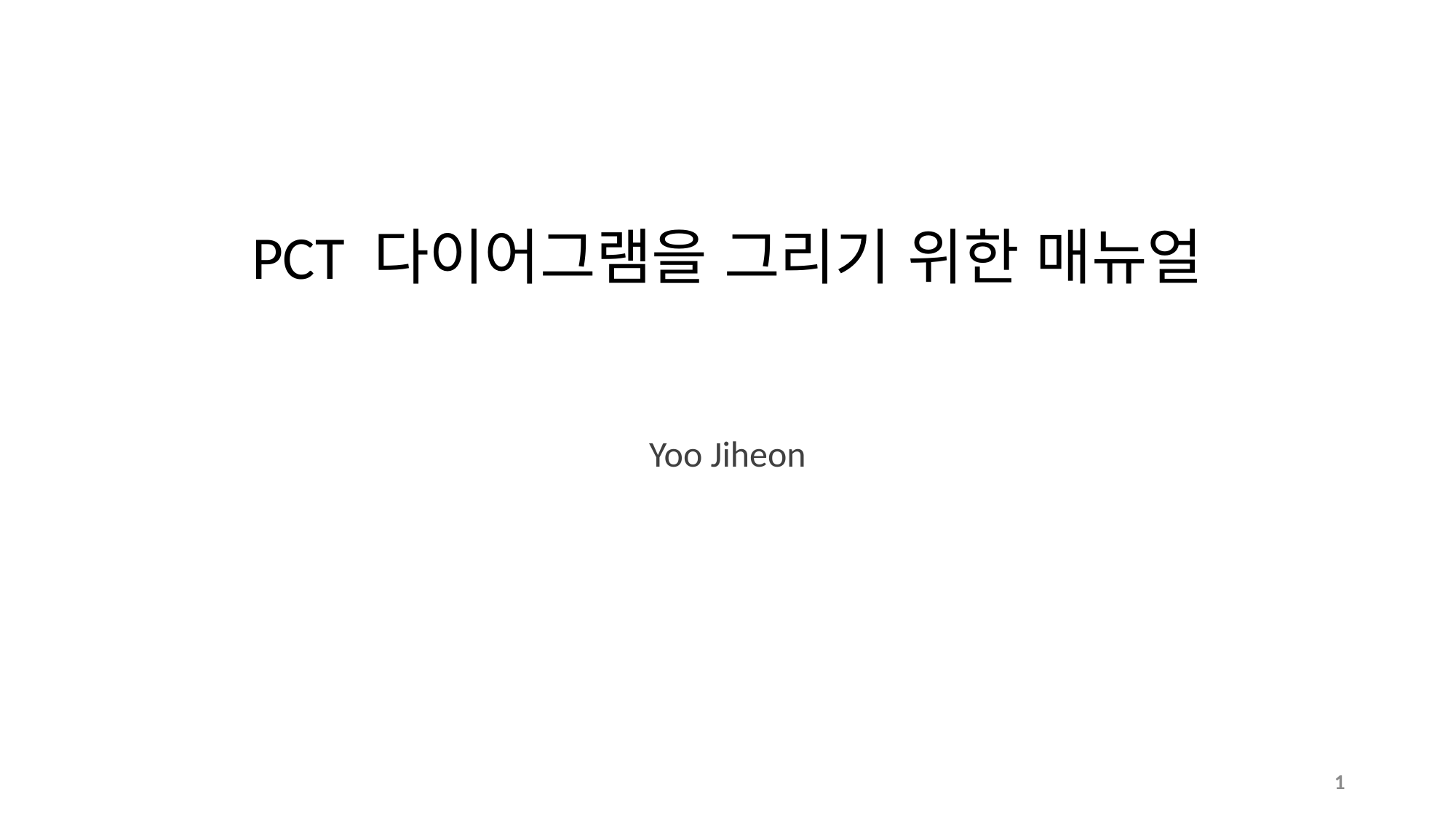

# PCT 다이어그램을 그리기 위한 매뉴얼
Yoo Jiheon
1